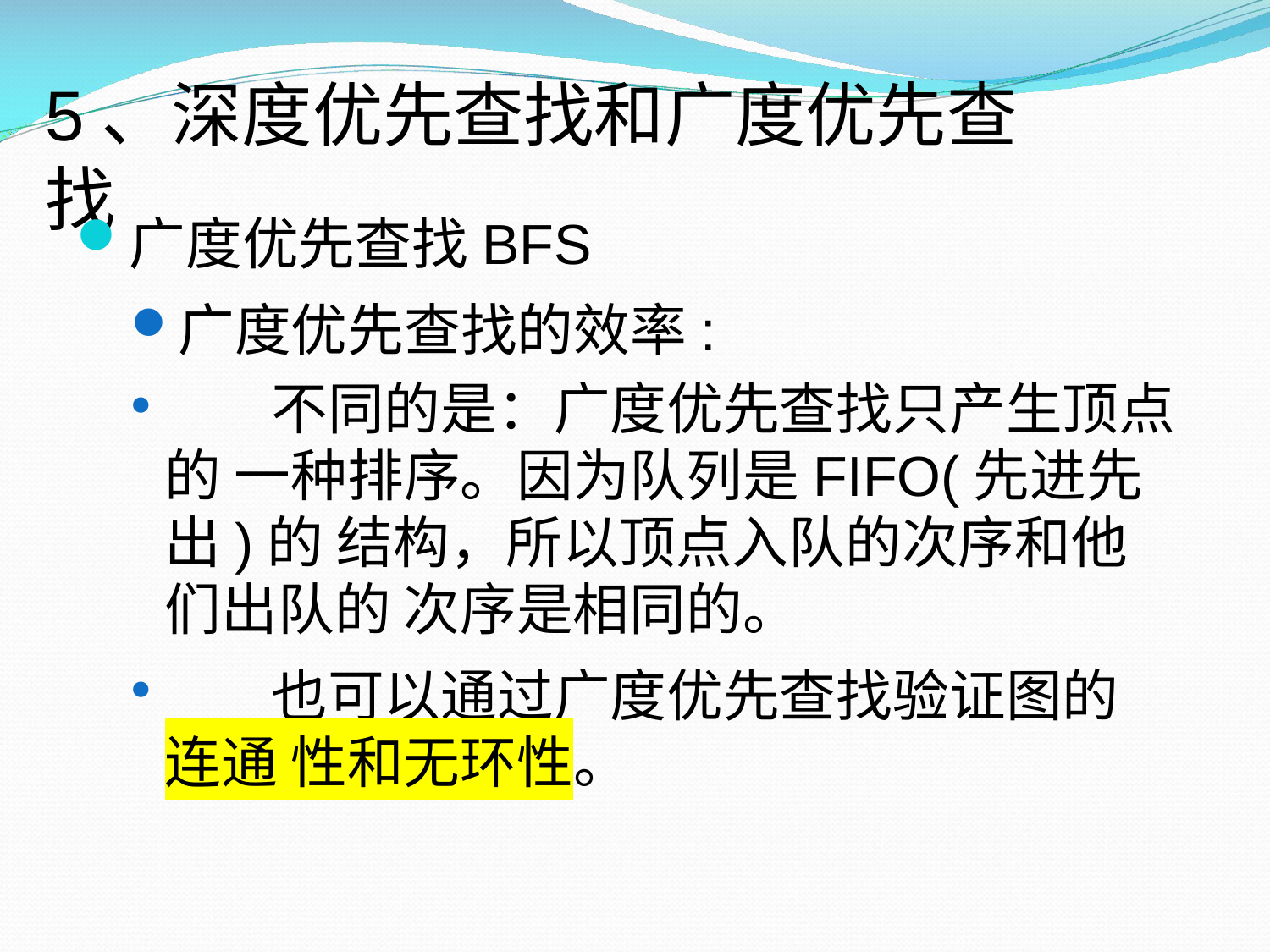

# 5、深度优先查找和广度优先查找
广度优先查找BFS
广度优先查找的效率:
	不同的是：广度优先查找只产生顶点的 一种排序。因为队列是FIFO(先进先出)的 结构，所以顶点入队的次序和他们出队的 次序是相同的。
	也可以通过广度优先查找验证图的连通 性和无环性。